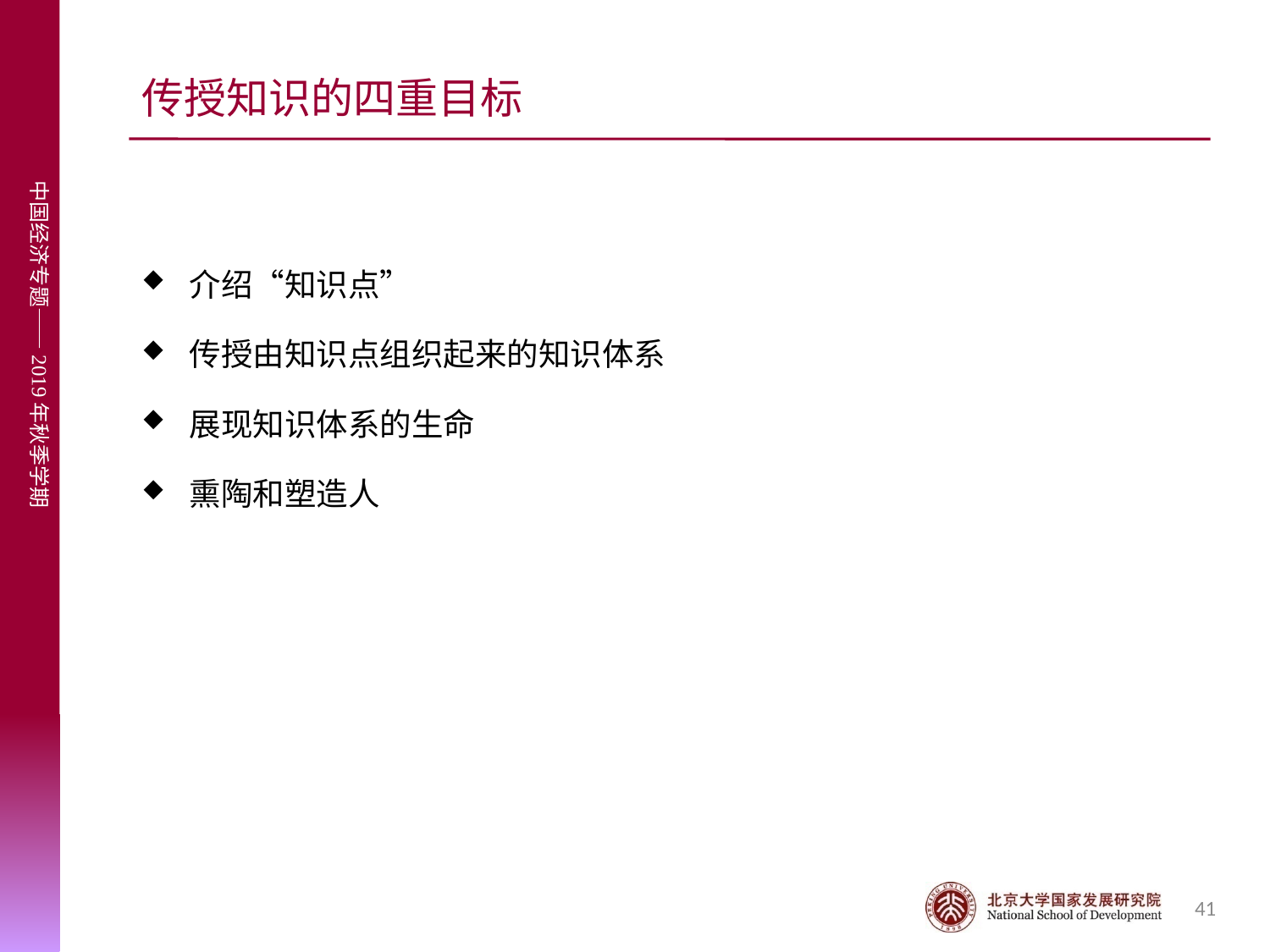

# 传授知识的四重目标

介绍“知识点”
传授由知识点组织起来的知识体系
展现知识体系的生命
熏陶和塑造人
41